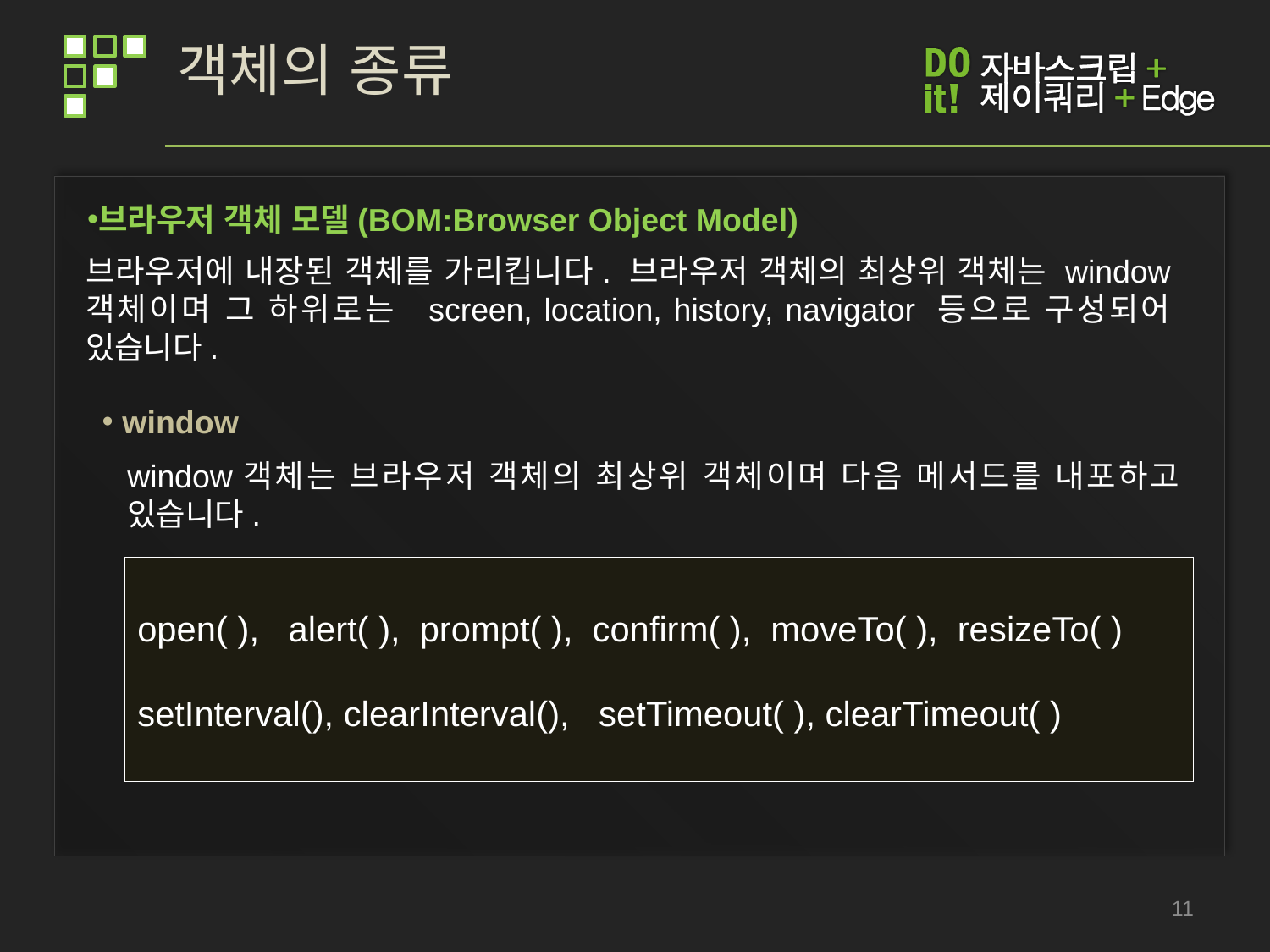

# 객체의 종류
브라우저 객체 모델(BOM:Browser Object Model)
브라우저에 내장된 객체를 가리킵니다. 브라우저 객체의 최상위 객체는 window 객체이며 그 하위로는  screen, location, history, navigator 등으로 구성되어 있습니다.
 window
window객체는 브라우저 객체의 최상위 객체이며 다음 메서드를 내포하고 있습니다.

open( ),   alert( ),  prompt( ),  confirm( ),  moveTo( ),  resizeTo( )

setInterval(), clearInterval(),   setTimeout( ), clearTimeout( )

11